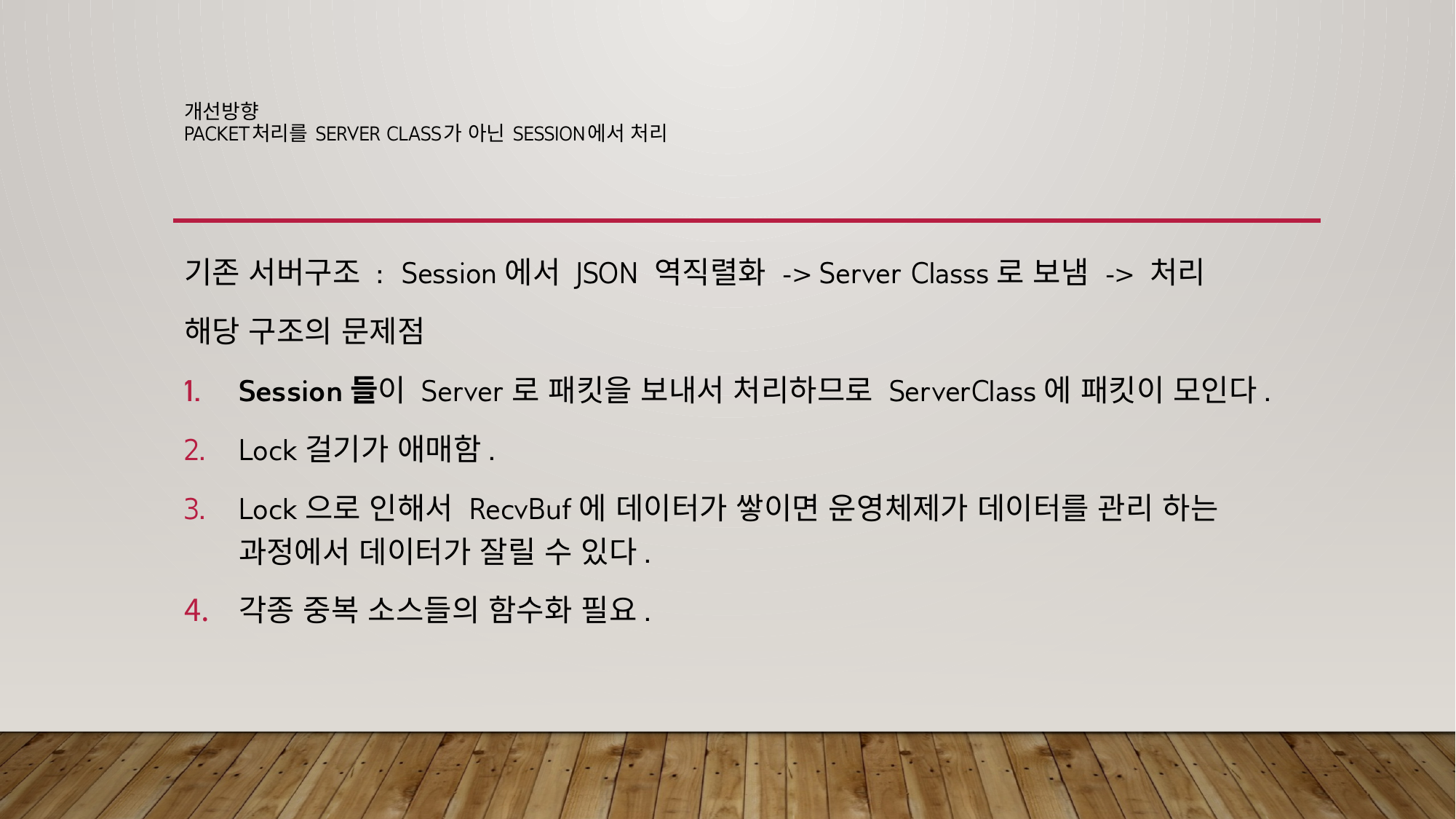

# 개선방향 Packet처리를 Server Class가 아닌 Session에서 처리
기존 서버구조 :  Session에서 JSON 역직렬화 -> Server Classs로 보냄 -> 처리
해당 구조의 문제점
Session들이 Server로 패킷을 보내서 처리하므로 ServerClass에 패킷이 모인다.
Lock걸기가 애매함.
Lock으로 인해서 RecvBuf에 데이터가 쌓이면 운영체제가 데이터를 관리 하는 과정에서 데이터가 잘릴 수 있다.
각종 중복 소스들의 함수화 필요.